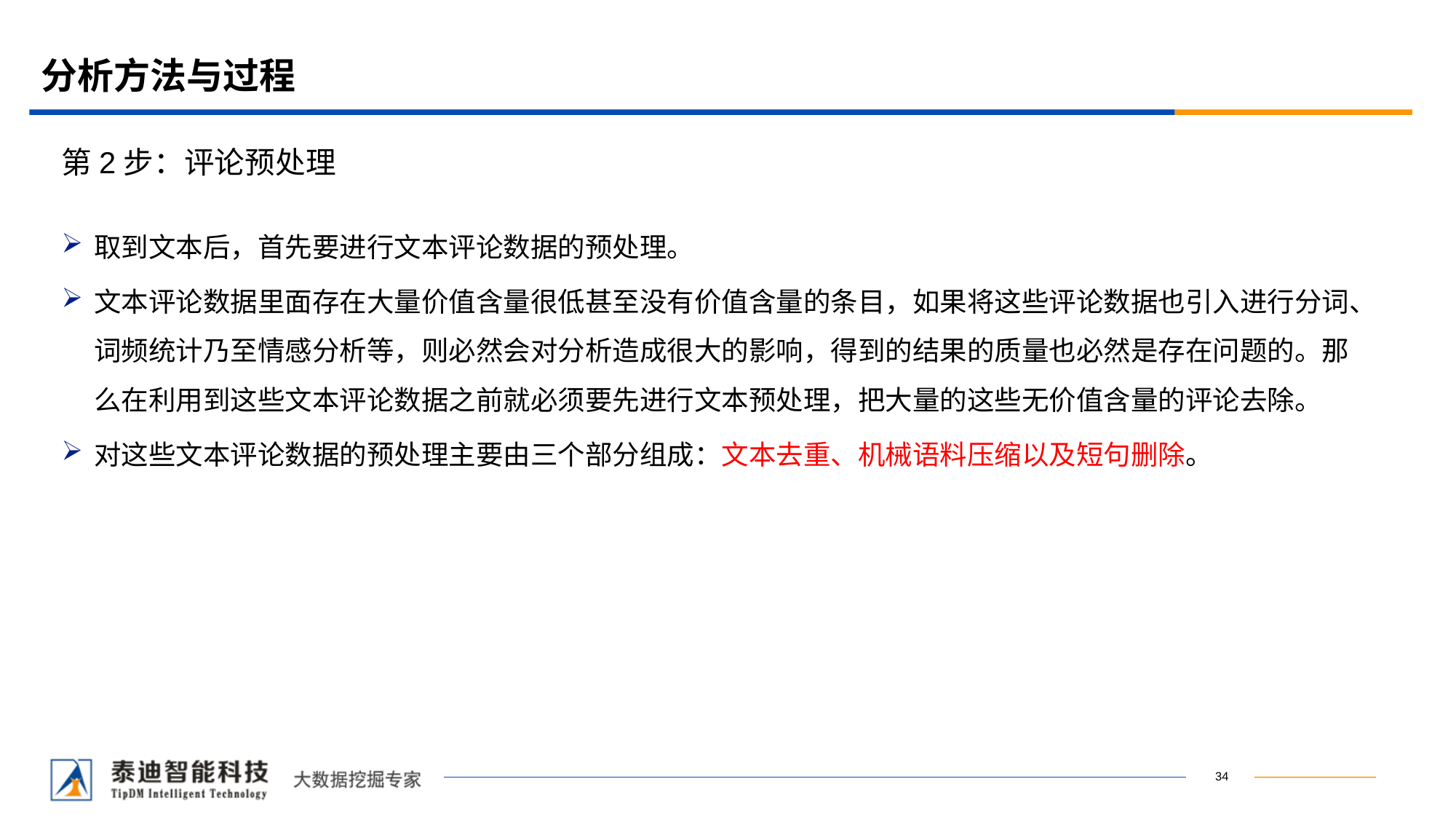

# 分析方法与过程
第2步：评论预处理
取到文本后，首先要进行文本评论数据的预处理。
文本评论数据里面存在大量价值含量很低甚至没有价值含量的条目，如果将这些评论数据也引入进行分词、词频统计乃至情感分析等，则必然会对分析造成很大的影响，得到的结果的质量也必然是存在问题的。那么在利用到这些文本评论数据之前就必须要先进行文本预处理，把大量的这些无价值含量的评论去除。
对这些文本评论数据的预处理主要由三个部分组成：文本去重、机械语料压缩以及短句删除。